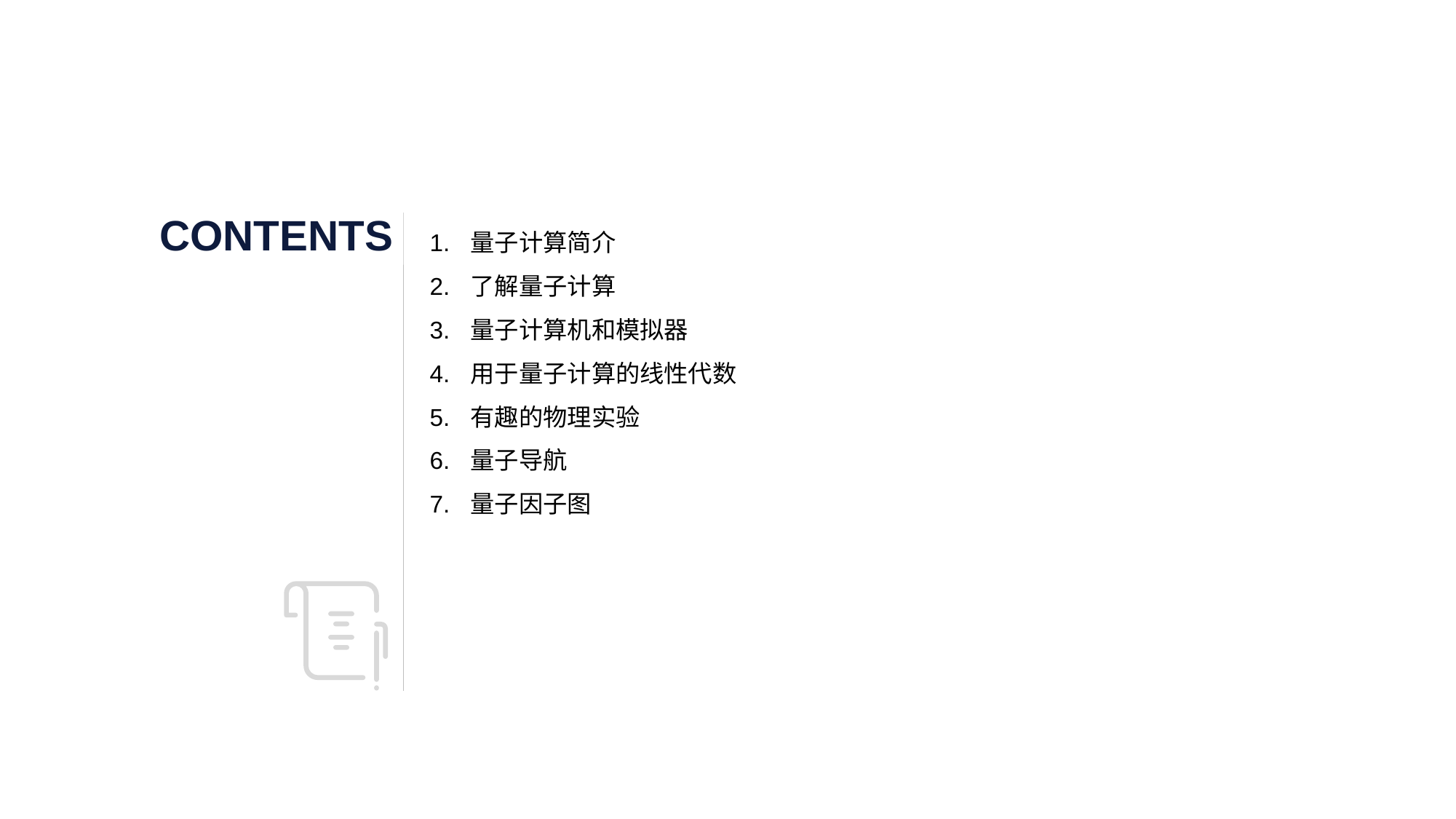

CONTE NTS
量子计算简介
了解量子计算
量子计算机和模拟器
用于量子计算的线性代数
有趣的物理实验
量子导航
量子因子图